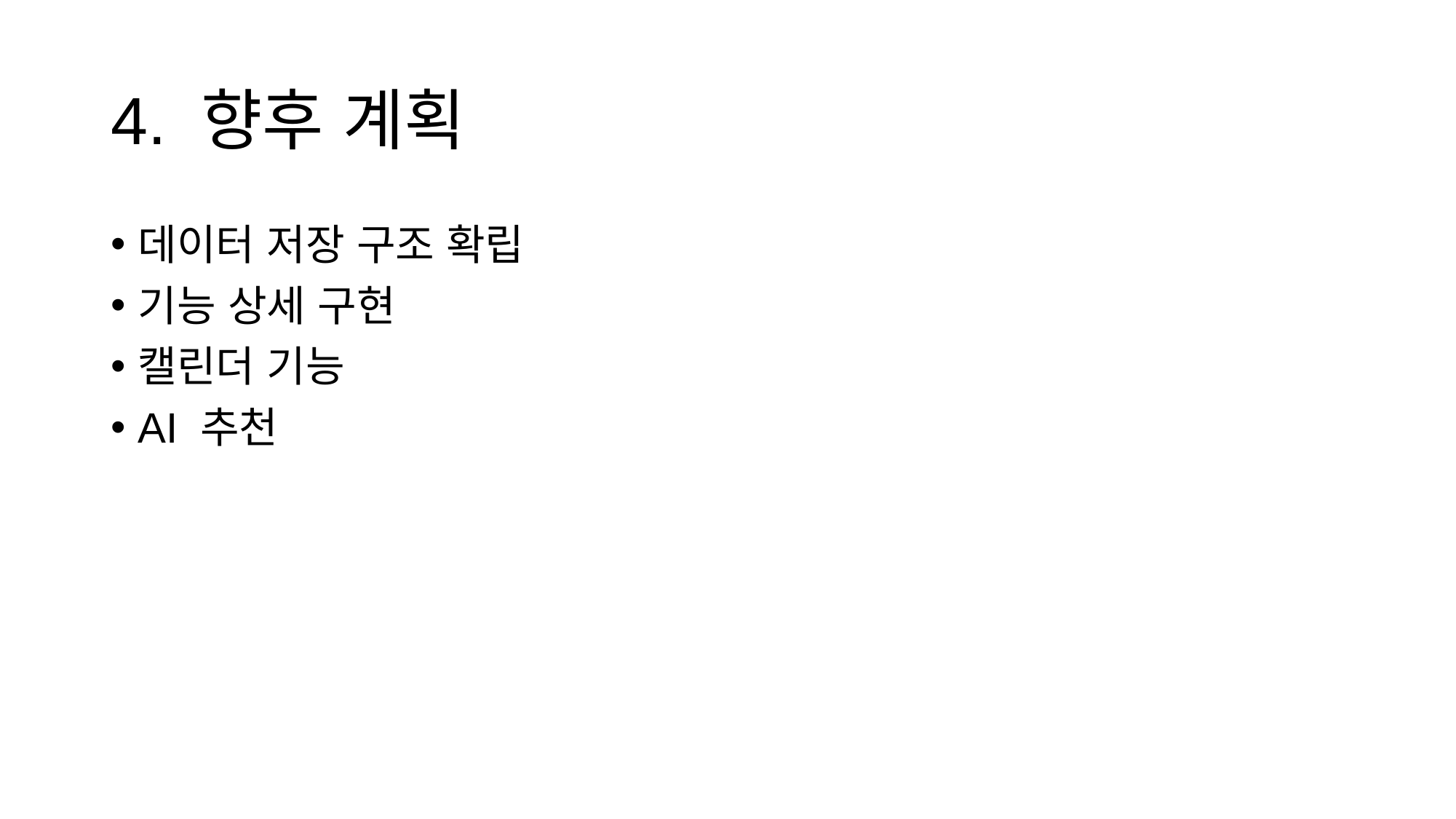

# 4. 향후 계획
데이터 저장 구조 확립
기능 상세 구현
캘린더 기능
AI 추천